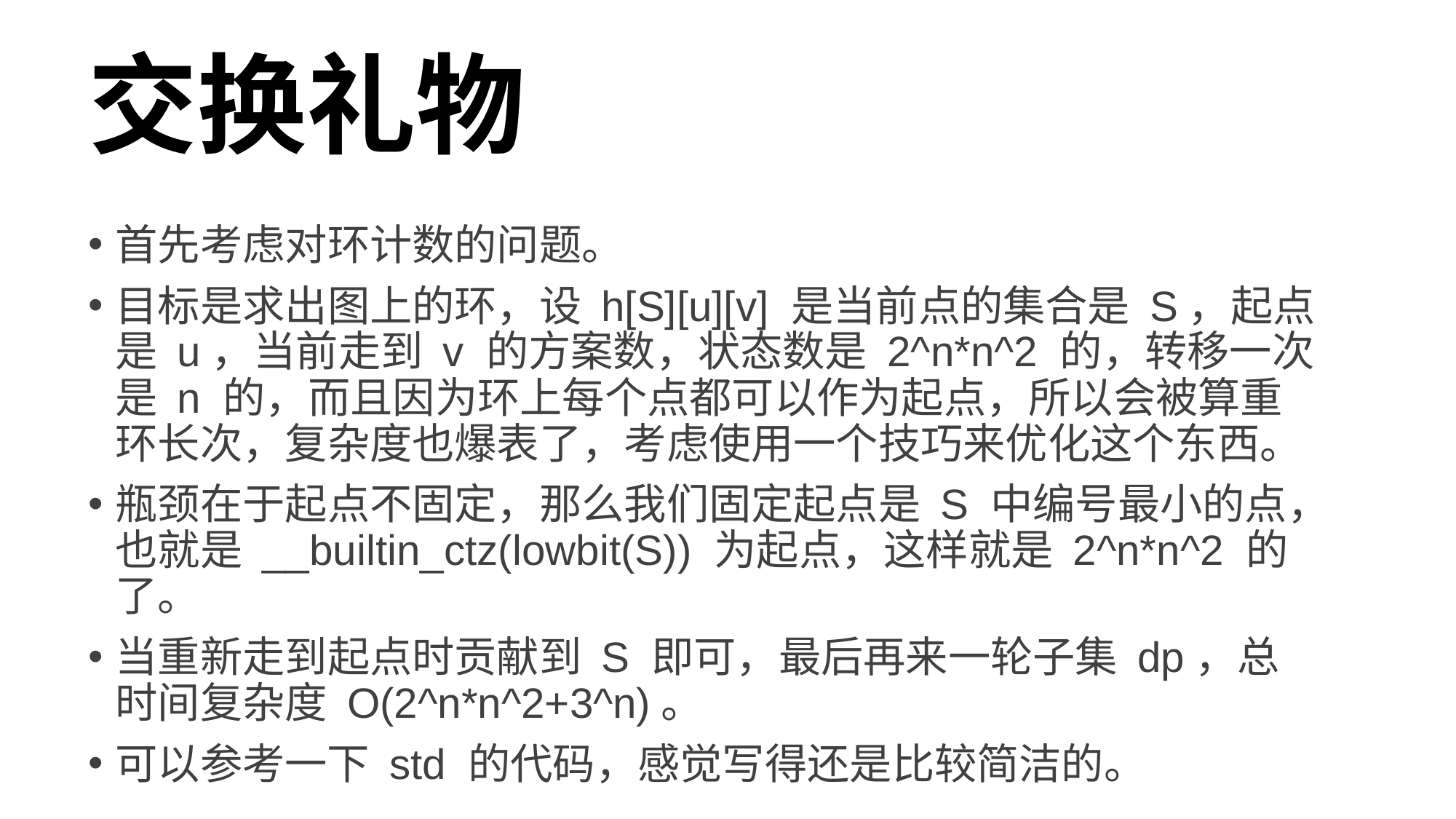

# 交换礼物
首先考虑对环计数的问题。
目标是求出图上的环，设 h[S][u][v] 是当前点的集合是 S，起点是 u，当前走到 v 的方案数，状态数是 2^n*n^2 的，转移一次是 n 的，而且因为环上每个点都可以作为起点，所以会被算重环长次，复杂度也爆表了，考虑使用一个技巧来优化这个东西。
瓶颈在于起点不固定，那么我们固定起点是 S 中编号最小的点，也就是 __builtin_ctz(lowbit(S)) 为起点，这样就是 2^n*n^2 的了。
当重新走到起点时贡献到 S 即可，最后再来一轮子集 dp，总时间复杂度 O(2^n*n^2+3^n)。
可以参考一下 std 的代码，感觉写得还是比较简洁的。